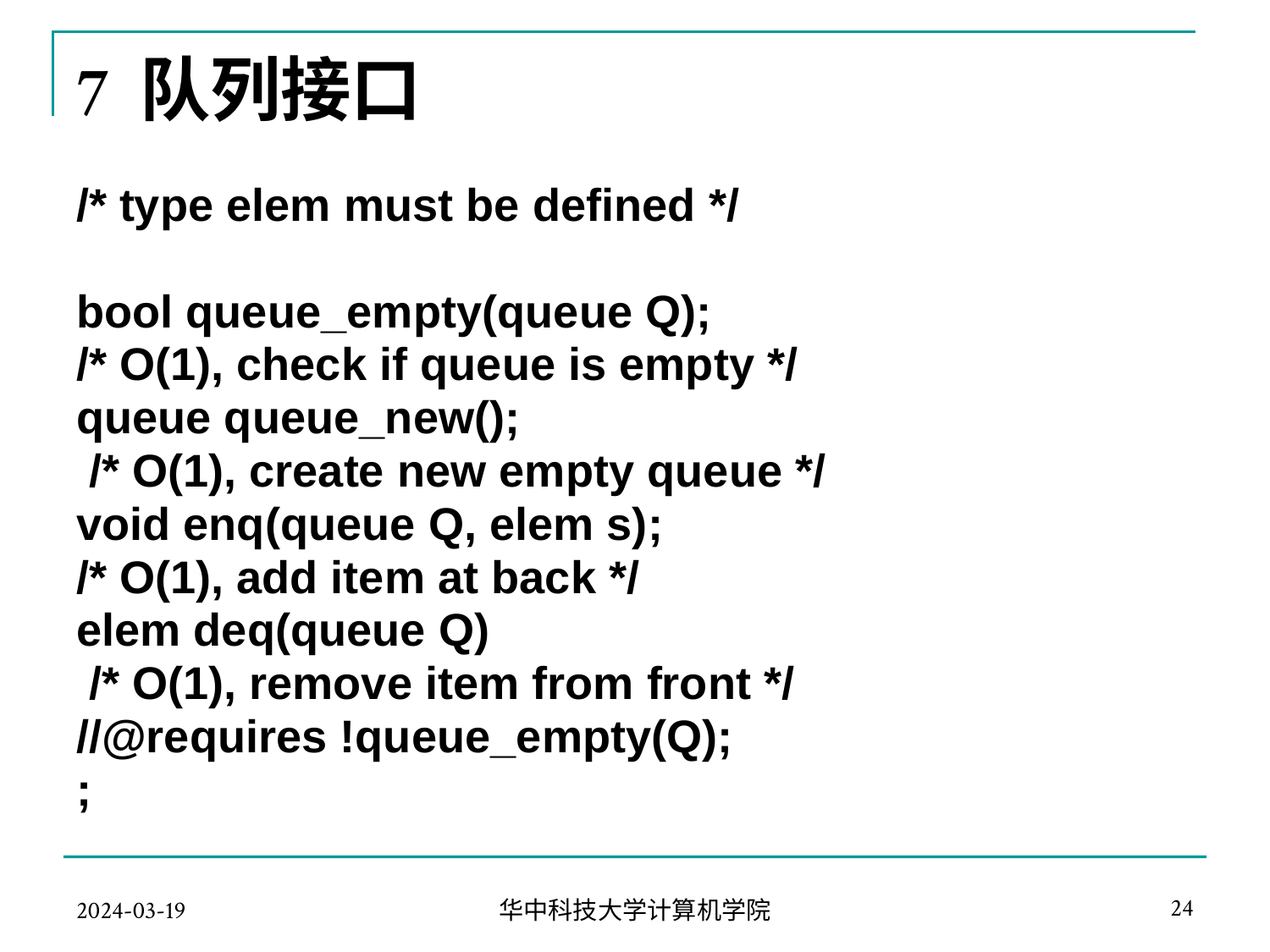

# 7 队列接口
/* type elem must be defined */

bool queue_empty(queue Q);
/* O(1), check if queue is empty */
queue queue_new();
 /* O(1), create new empty queue */
void enq(queue Q, elem s);
/* O(1), add item at back */
elem deq(queue Q)
 /* O(1), remove item from front */
//@requires !queue_empty(Q);
;
2024-03-19
24
华中科技大学计算机学院